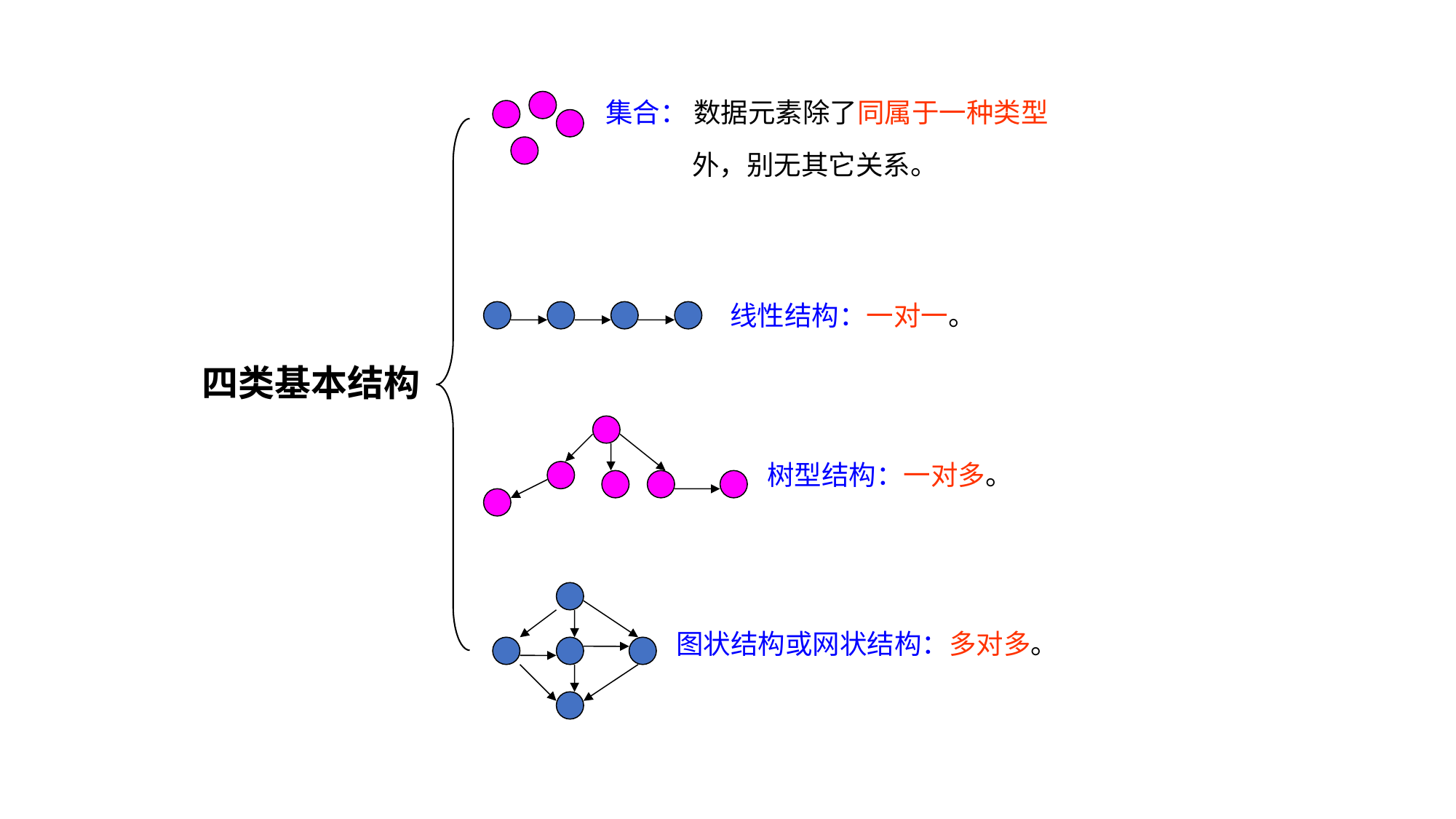

集合： 数据元素除了同属于一种类型
             外，别无其它关系。

线性结构：一对一。

四类基本结构

树型结构：一对多。

图状结构或网状结构：多对多。